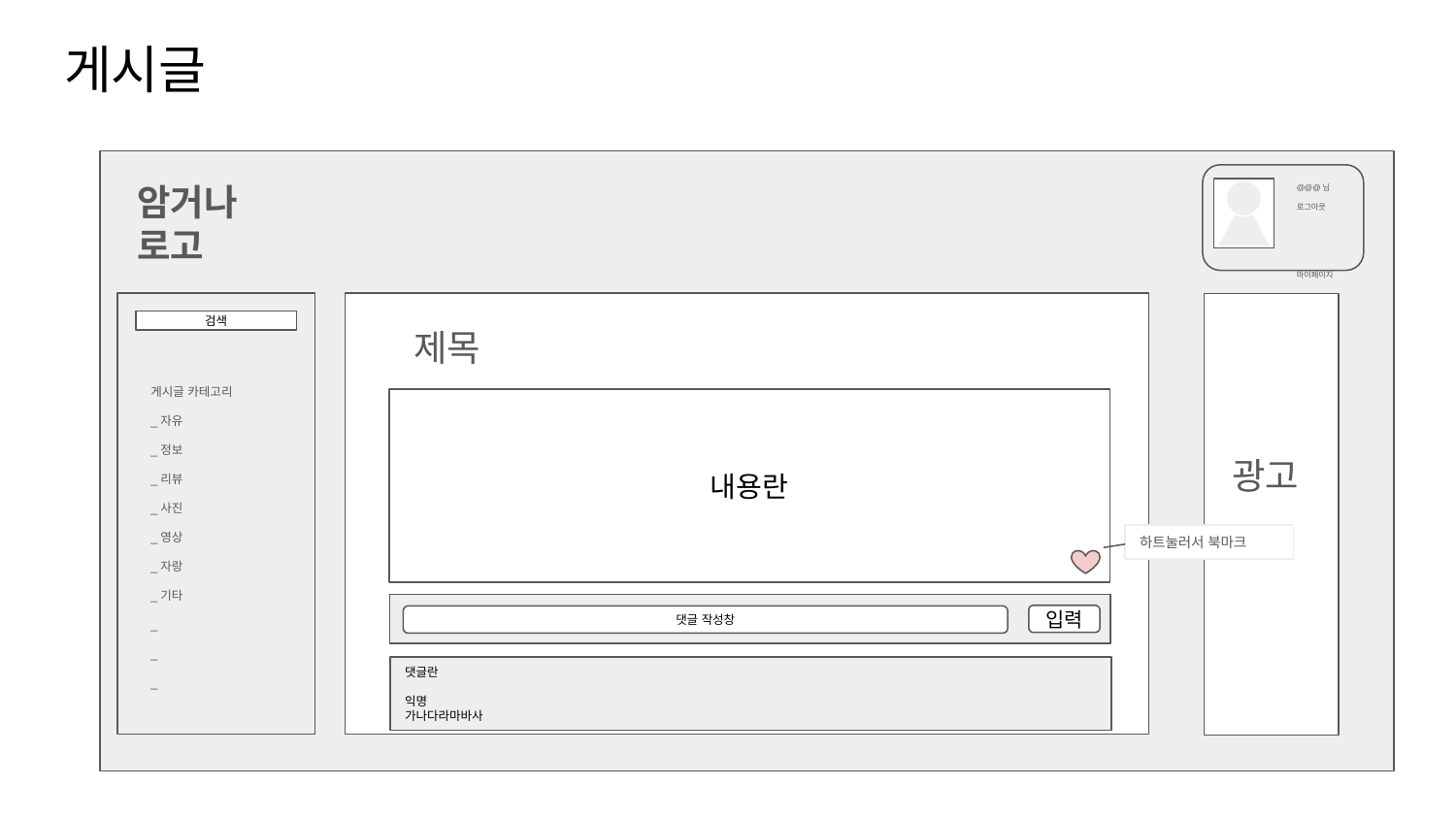

# 게시글

암거나 로고

@@@님
로그아웃

마이페이지

검색
제목
게시글 카테고리
_자유
_정보
_리뷰
_사진
_영상
_자랑
_기타
_
_
_
내용란
광고
하트눌러서 북마크

입력
댓글 작성창
댓글란

익명
가나다라마바사